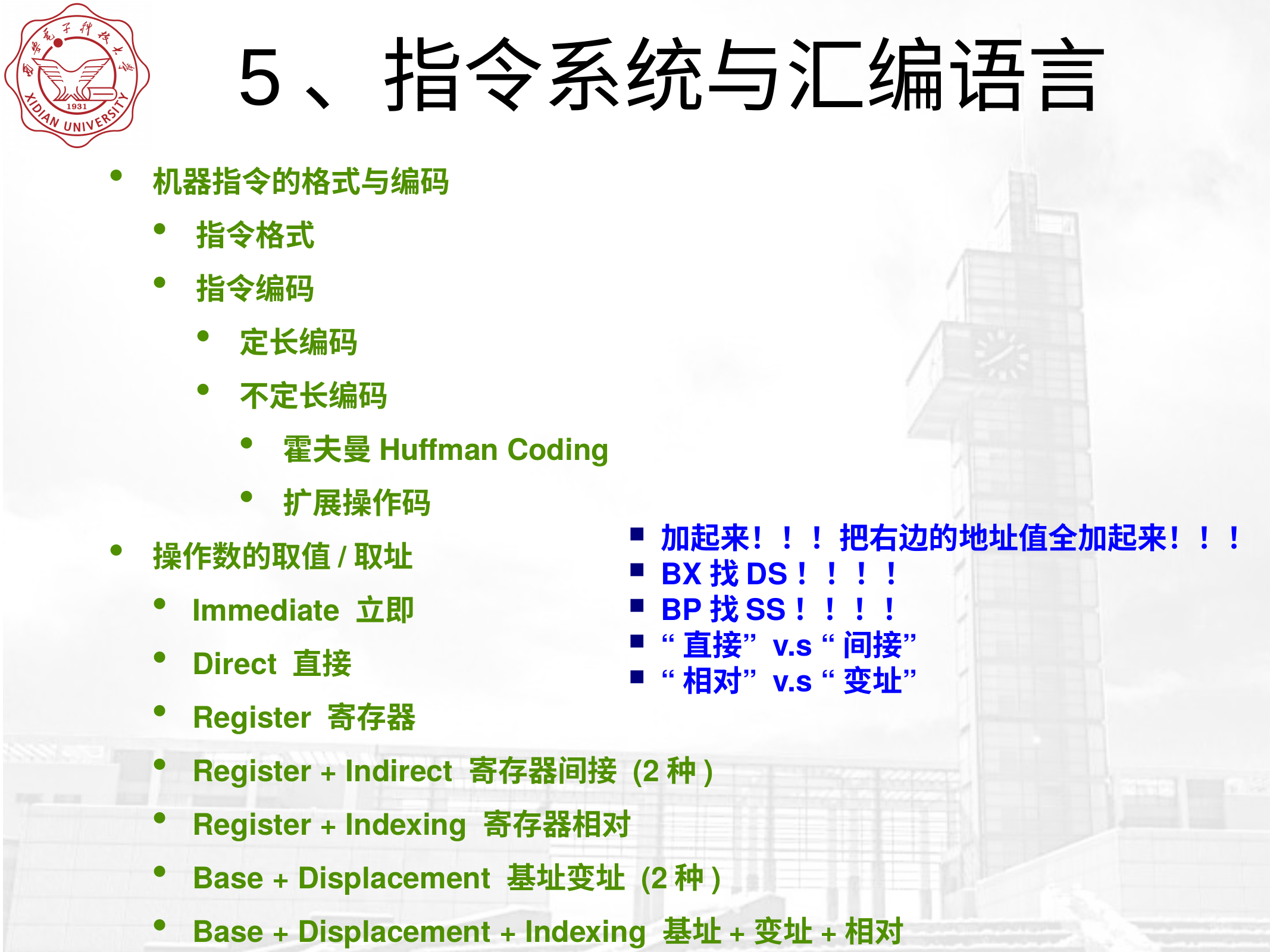

# 5、指令系统与汇编语言
机器指令的格式与编码
指令格式
指令编码
定长编码
不定长编码
霍夫曼Huffman Coding
扩展操作码
操作数的取值/取址
Immediate 立即
Direct 直接
Register 寄存器
Register + Indirect 寄存器间接 (2种)
Register + Indexing 寄存器相对
Base + Displacement 基址变址 (2种)
Base + Displacement + Indexing 基址+变址+相对
加起来！！！把右边的地址值全加起来！！！
BX找DS！！！！
BP找SS！！！！
“直接” v.s “间接”
“相对” v.s “变址”